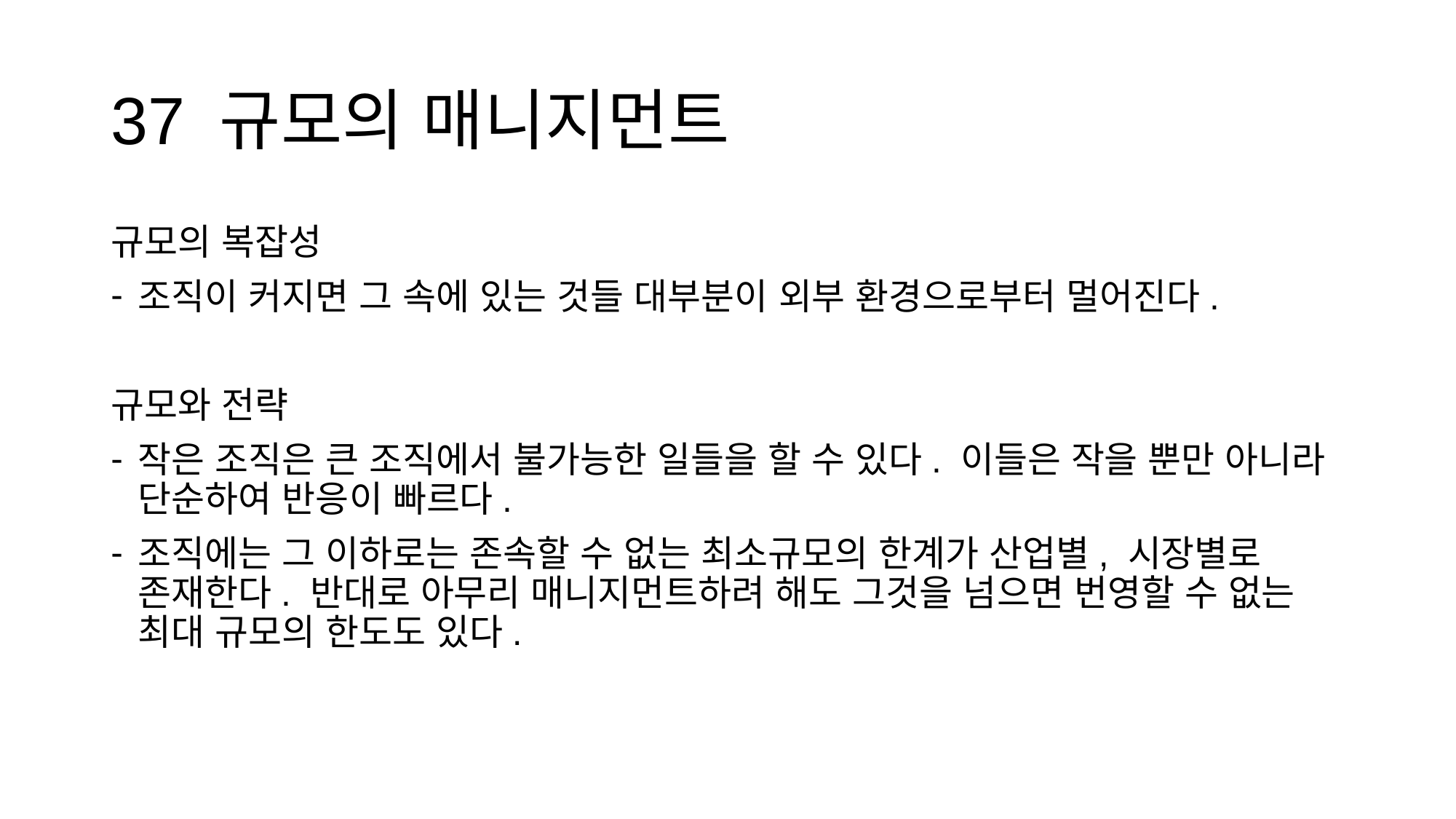

# 37 규모의 매니지먼트
규모의 복잡성
조직이 커지면 그 속에 있는 것들 대부분이 외부 환경으로부터 멀어진다.

규모와 전략
작은 조직은 큰 조직에서 불가능한 일들을 할 수 있다. 이들은 작을 뿐만 아니라 단순하여 반응이 빠르다.
조직에는 그 이하로는 존속할 수 없는 최소규모의 한계가 산업별, 시장별로 존재한다. 반대로 아무리 매니지먼트하려 해도 그것을 넘으면 번영할 수 없는 최대 규모의 한도도 있다.